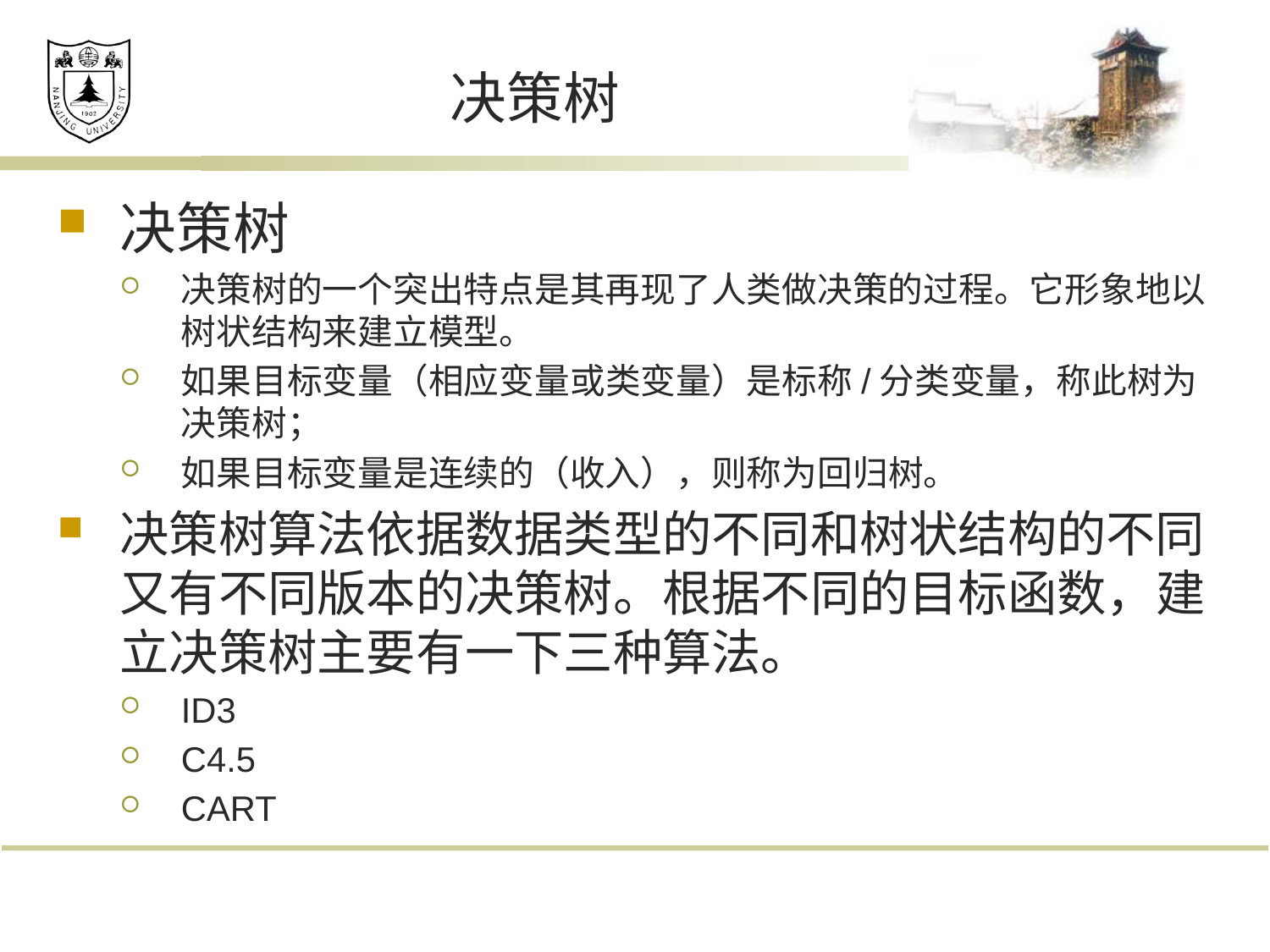

# 决策树
决策树
决策树的一个突出特点是其再现了人类做决策的过程。它形象地以树状结构来建立模型。
如果目标变量（相应变量或类变量）是标称/分类变量，称此树为决策树；
如果目标变量是连续的（收入），则称为回归树。
决策树算法依据数据类型的不同和树状结构的不同又有不同版本的决策树。根据不同的目标函数，建立决策树主要有一下三种算法。
ID3
C4.5
CART